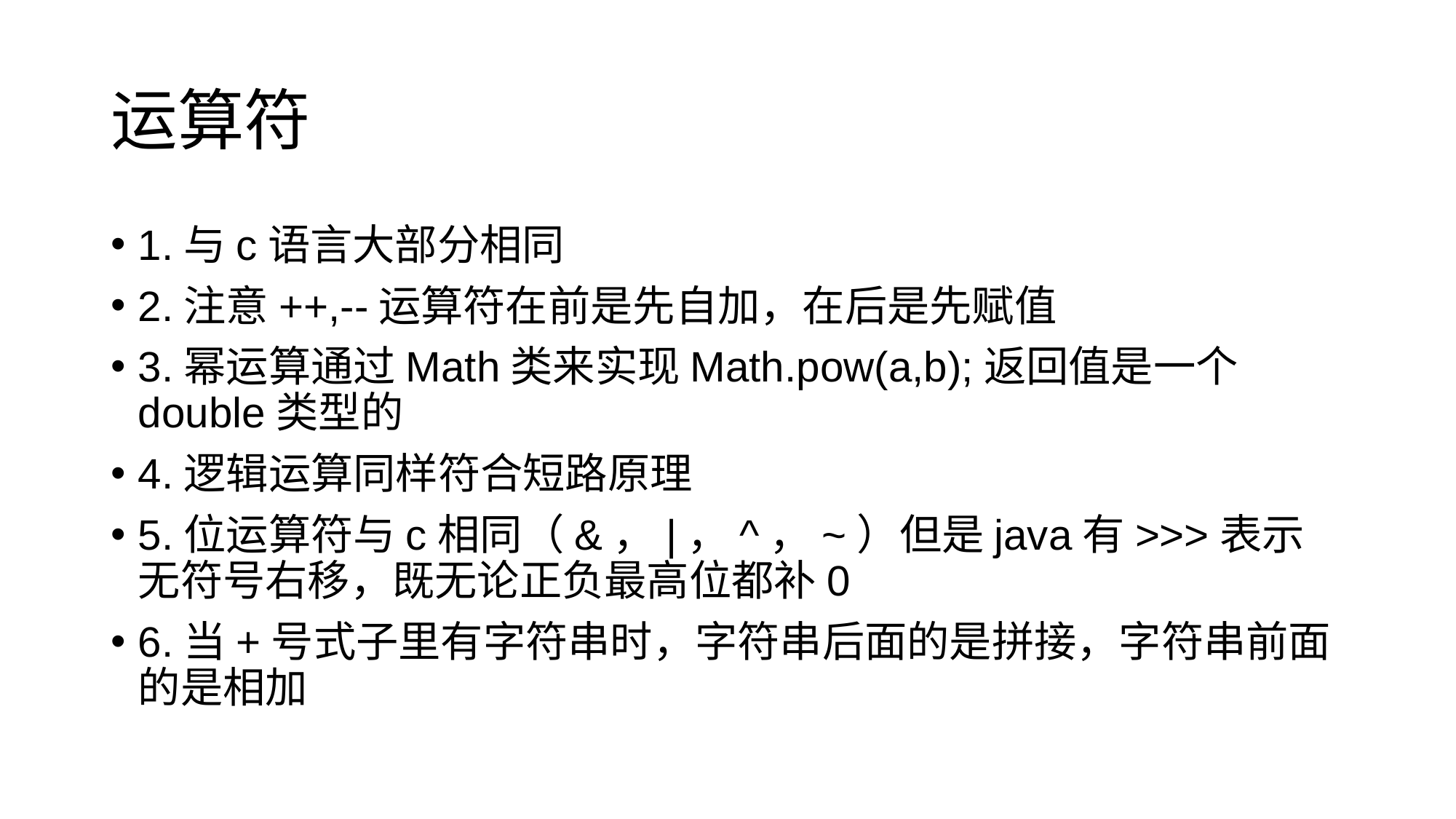

# 运算符
1.与c语言大部分相同
2.注意++,--运算符在前是先自加，在后是先赋值
3.幂运算通过Math类来实现Math.pow(a,b);返回值是一个double类型的
4.逻辑运算同样符合短路原理
5.位运算符与c相同（&，|，^，~）但是java有>>>表示无符号右移，既无论正负最高位都补0
6.当+号式子里有字符串时，字符串后面的是拼接，字符串前面的是相加